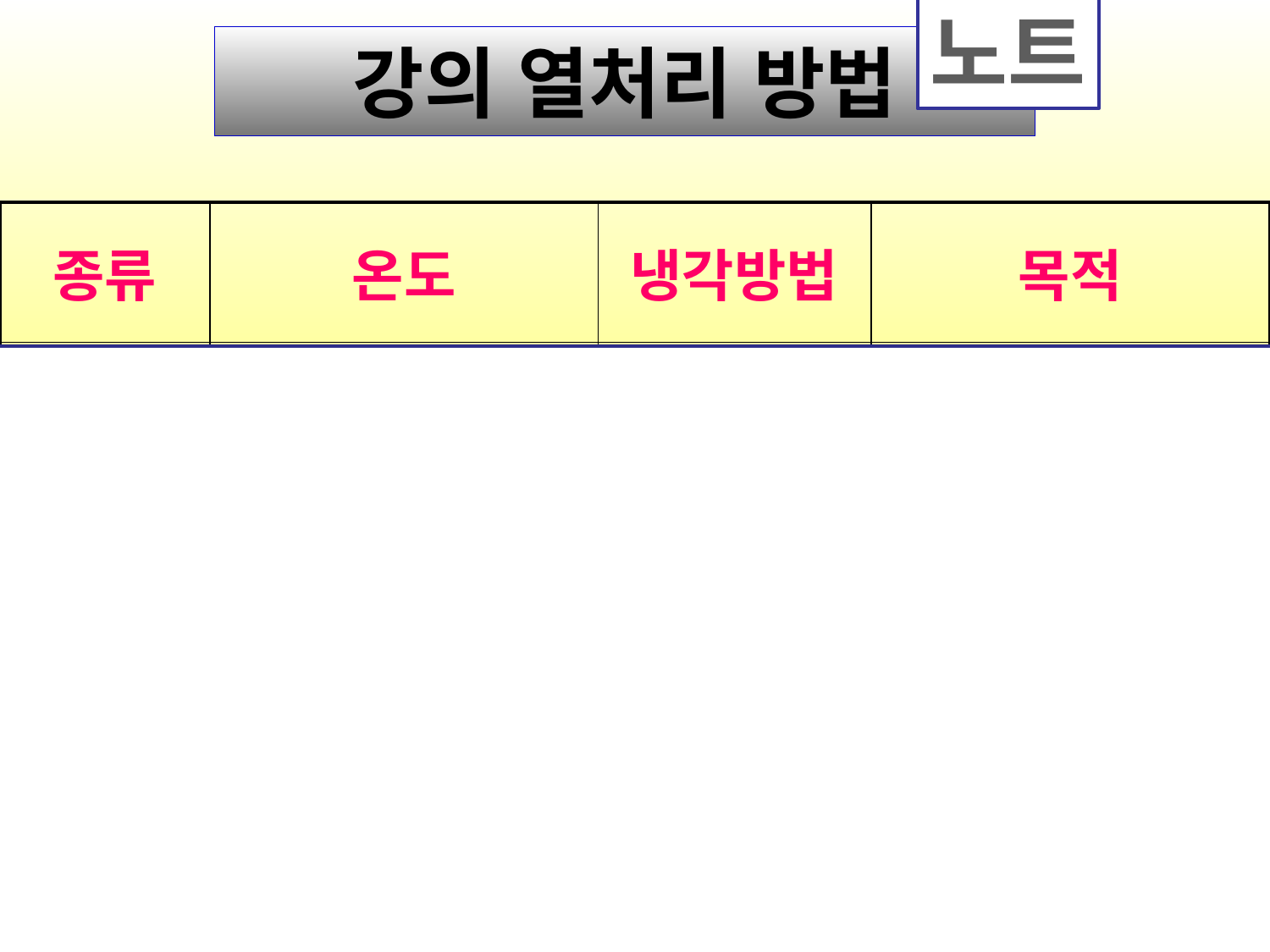

노트
강의 열처리 방법
| 종류 | 온도 | 냉각방법 | 목적 |
| --- | --- | --- | --- |
| 담금질 | 723~970 ℃ | 급랭 | 강의 경도 높임 |
| 뜨임 | 150~600 ℃ | 자연냉 | 내부응력제거 |
| 풀림 | 600~800 ℃ | 자연냉 | 소성가공 후 조직 복구 |
| 불림 | 700~920 ℃ | 자연냉 | 표면복구 |